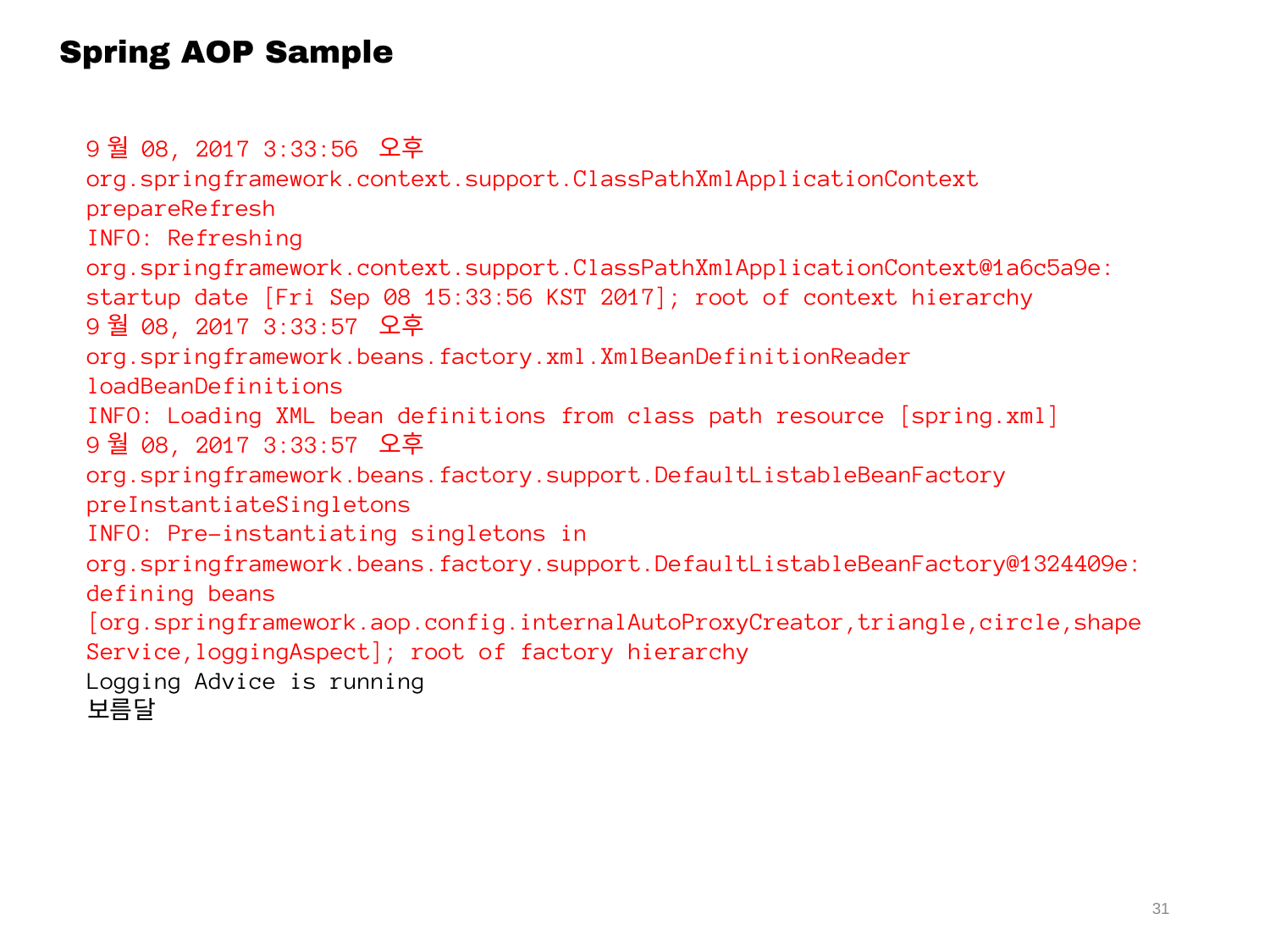

Spring AOP Sample
9월 08, 2017 3:33:56 오후 org.springframework.context.support.ClassPathXmlApplicationContext prepareRefresh
INFO: Refreshing org.springframework.context.support.ClassPathXmlApplicationContext@1a6c5a9e: startup date [Fri Sep 08 15:33:56 KST 2017]; root of context hierarchy
9월 08, 2017 3:33:57 오후 org.springframework.beans.factory.xml.XmlBeanDefinitionReader loadBeanDefinitions
INFO: Loading XML bean definitions from class path resource [spring.xml]
9월 08, 2017 3:33:57 오후 org.springframework.beans.factory.support.DefaultListableBeanFactory preInstantiateSingletons
INFO: Pre-instantiating singletons in org.springframework.beans.factory.support.DefaultListableBeanFactory@1324409e: defining beans [org.springframework.aop.config.internalAutoProxyCreator,triangle,circle,shapeService,loggingAspect]; root of factory hierarchy
Logging Advice is running
보름달
31